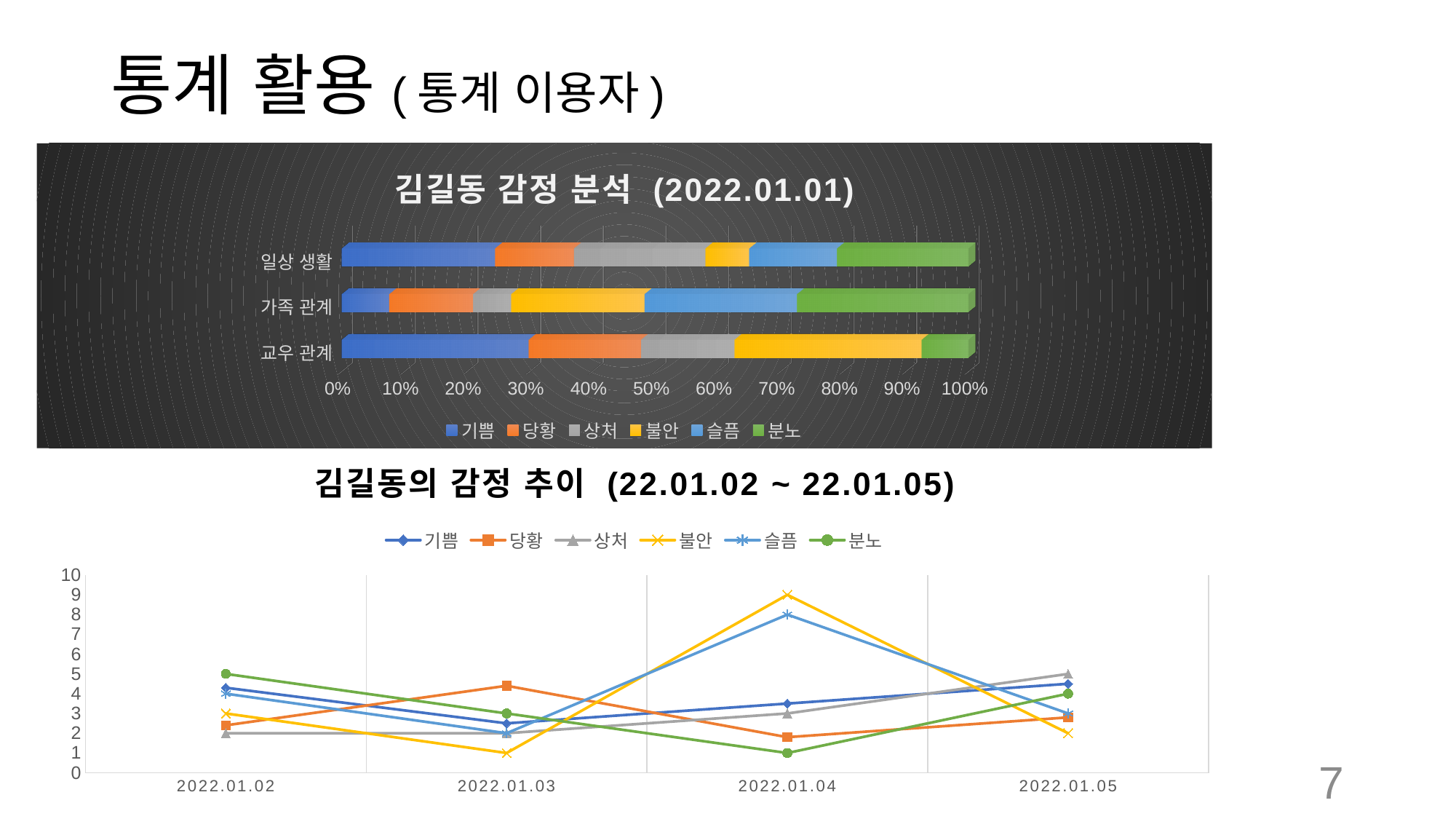

# 통계 활용(통계 이용자)

[unsupported chart]

### Chart: 김길동의 감정 추이 (22.01.02 ~ 22.01.05)

| Category | 기쁨 | 당황 | 상처 | 불안 | 슬픔 | 분노 |
|---|---|---|---|---|---|---|
| 2022.01.02 | 4.3 | 2.4 | 2.0 | 3.0 | 4.0 | 5.0 |
| 2022.01.03 | 2.5 | 4.4 | 2.0 | 1.0 | 2.0 | 3.0 |
| 2022.01.04 | 3.5 | 1.8 | 3.0 | 9.0 | 8.0 | 1.0 |
| 2022.01.05 | 4.5 | 2.8 | 5.0 | 2.0 | 3.0 | 4.0 |
7